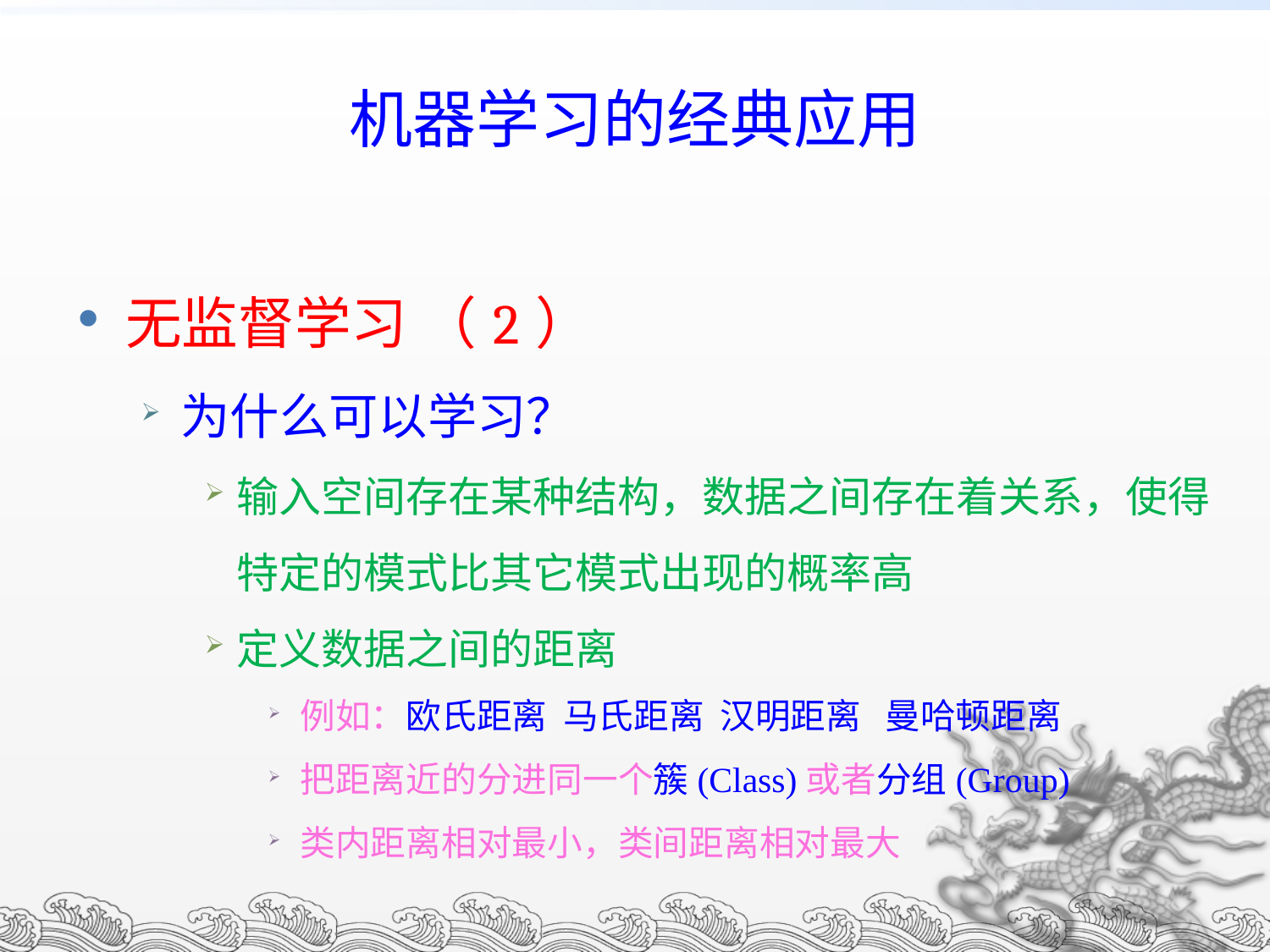

# 机器学习的经典应用
无监督学习 （2）
为什么可以学习？
输入空间存在某种结构，数据之间存在着关系，使得特定的模式比其它模式出现的概率高
定义数据之间的距离
例如：欧氏距离  马氏距离  汉明距离   曼哈顿距离
把距离近的分进同一个簇(Class)或者分组(Group)
类内距离相对最小，类间距离相对最大